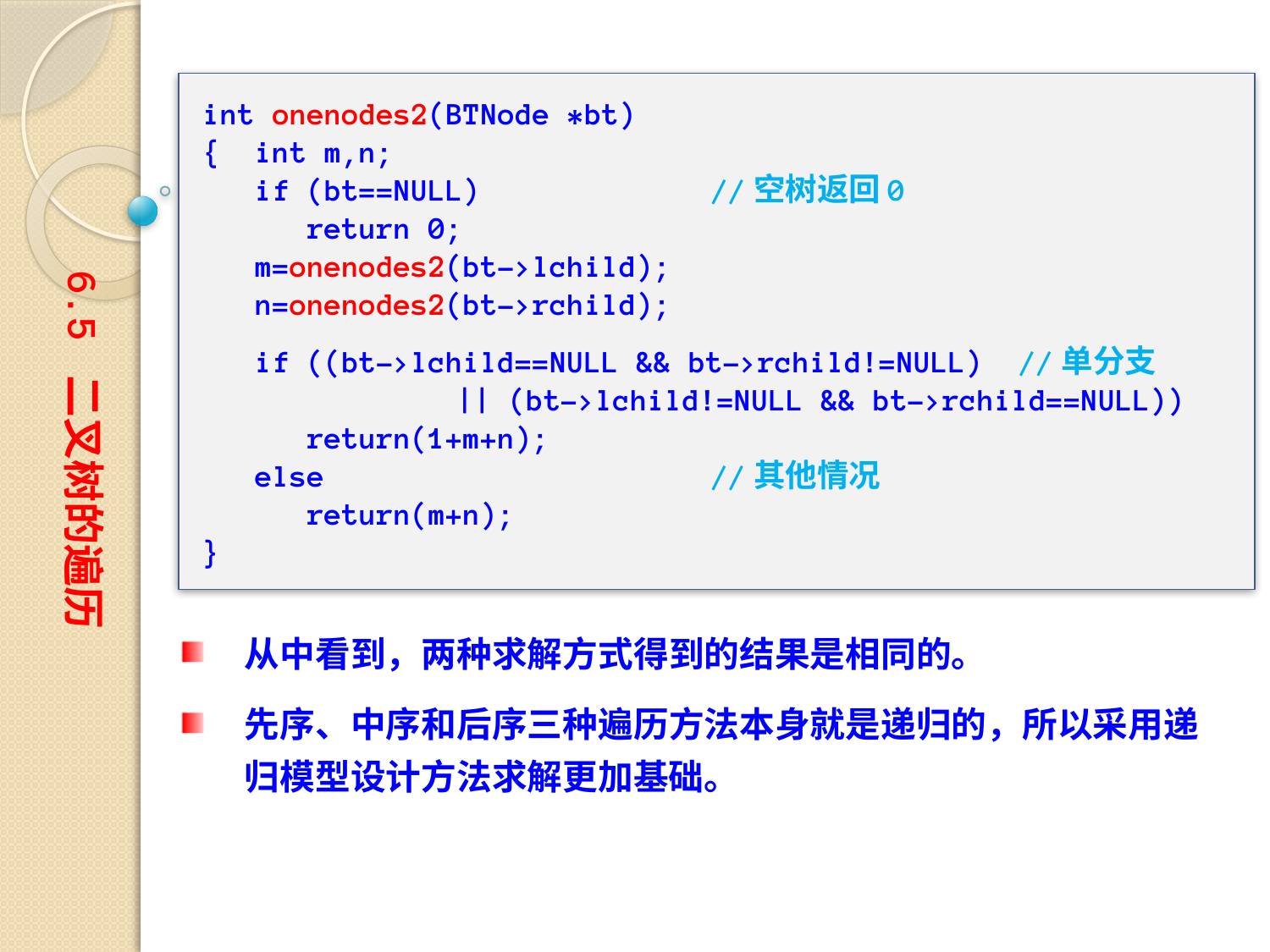

int onenodes2(BTNode *bt)
{  int m,n;
   if (bt==NULL)		//空树返回0
      return 0;
   m=onenodes2(bt->lchild);
   n=onenodes2(bt->rchild);
   if ((bt->lchild==NULL && bt->rchild!=NULL)  //单分支
		|| (bt->lchild!=NULL && bt->rchild==NULL))
      return(1+m+n);
   else				//其他情况
      return(m+n);
}
6.5 二叉树的遍历
从中看到，两种求解方式得到的结果是相同的。
先序、中序和后序三种遍历方法本身就是递归的，所以采用递归模型设计方法求解更加基础。